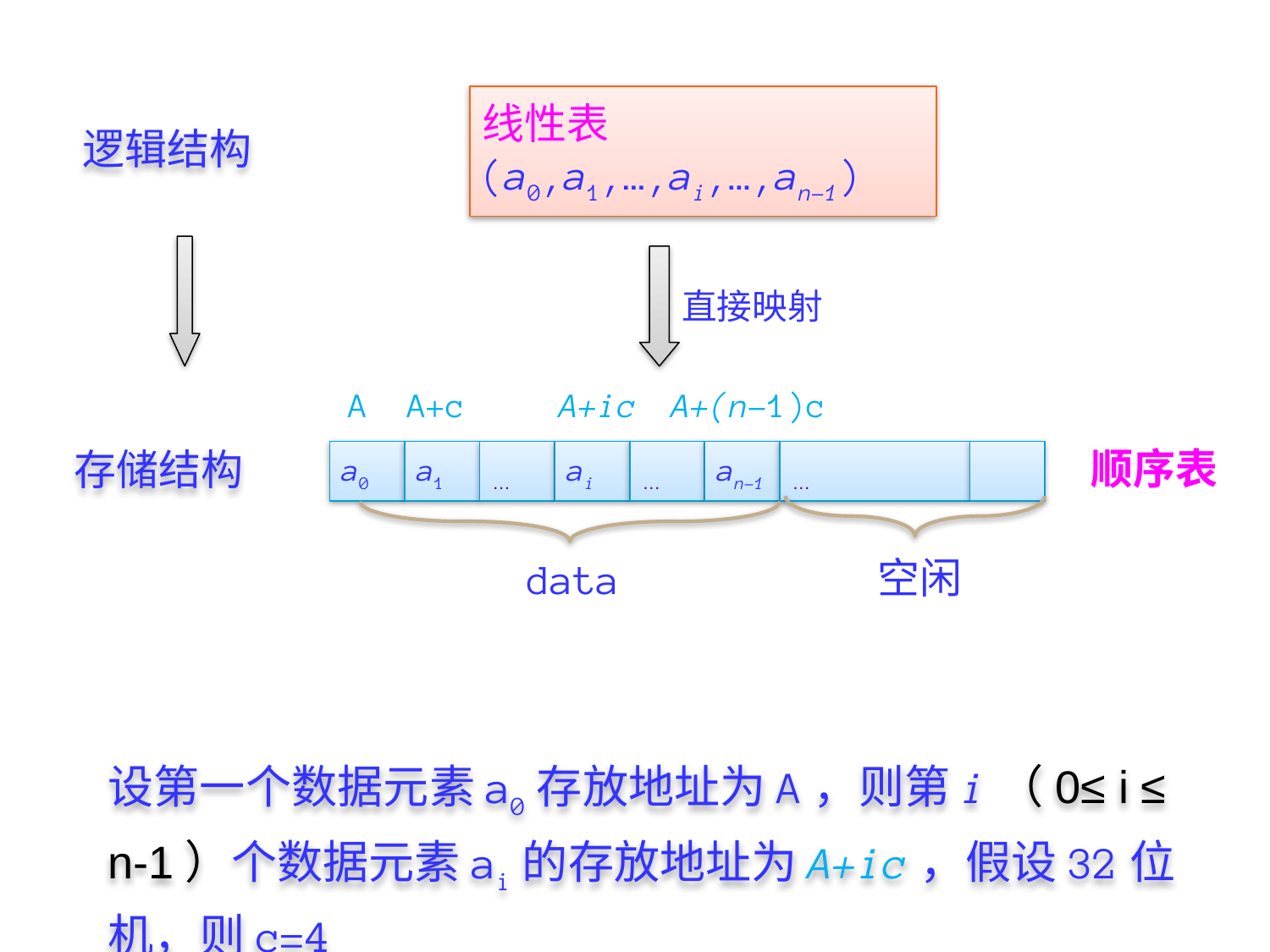

线性表
(a0,a1,…,ai,…,an-1)
逻辑结构

直接映射

A
A+c
A+ic
A+(n-1)c

顺序表
存储结构
a0
a1
…
ai
…
an-1
…

空闲
data
设第一个数据元素a0存放地址为A，则第i（0≤ i ≤ n-1）个数据元素ai的存放地址为A+ic，假设32位机，则c=4
11/65